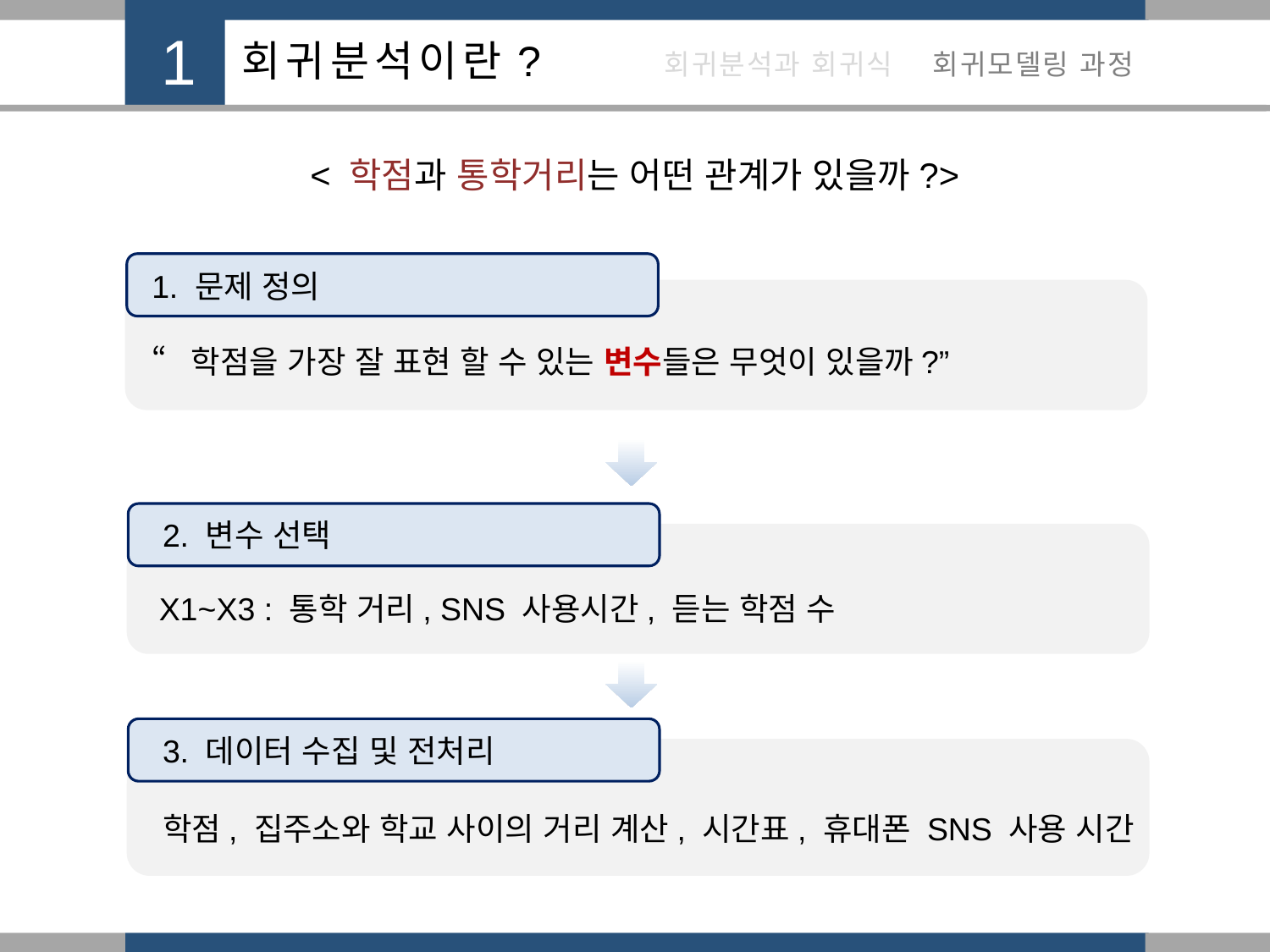

< 학점과 통학거리는 어떤 관계가 있을까?>

1. 문제 정의

“학점을 가장 잘 표현 할 수 있는 변수들은 무엇이 있을까?”

2. 변수 선택

X1~X3 : 통학 거리, SNS 사용시간, 듣는 학점 수

3. 데이터 수집 및 전처리

학점, 집주소와 학교 사이의 거리 계산, 시간표, 휴대폰 SNS 사용 시간